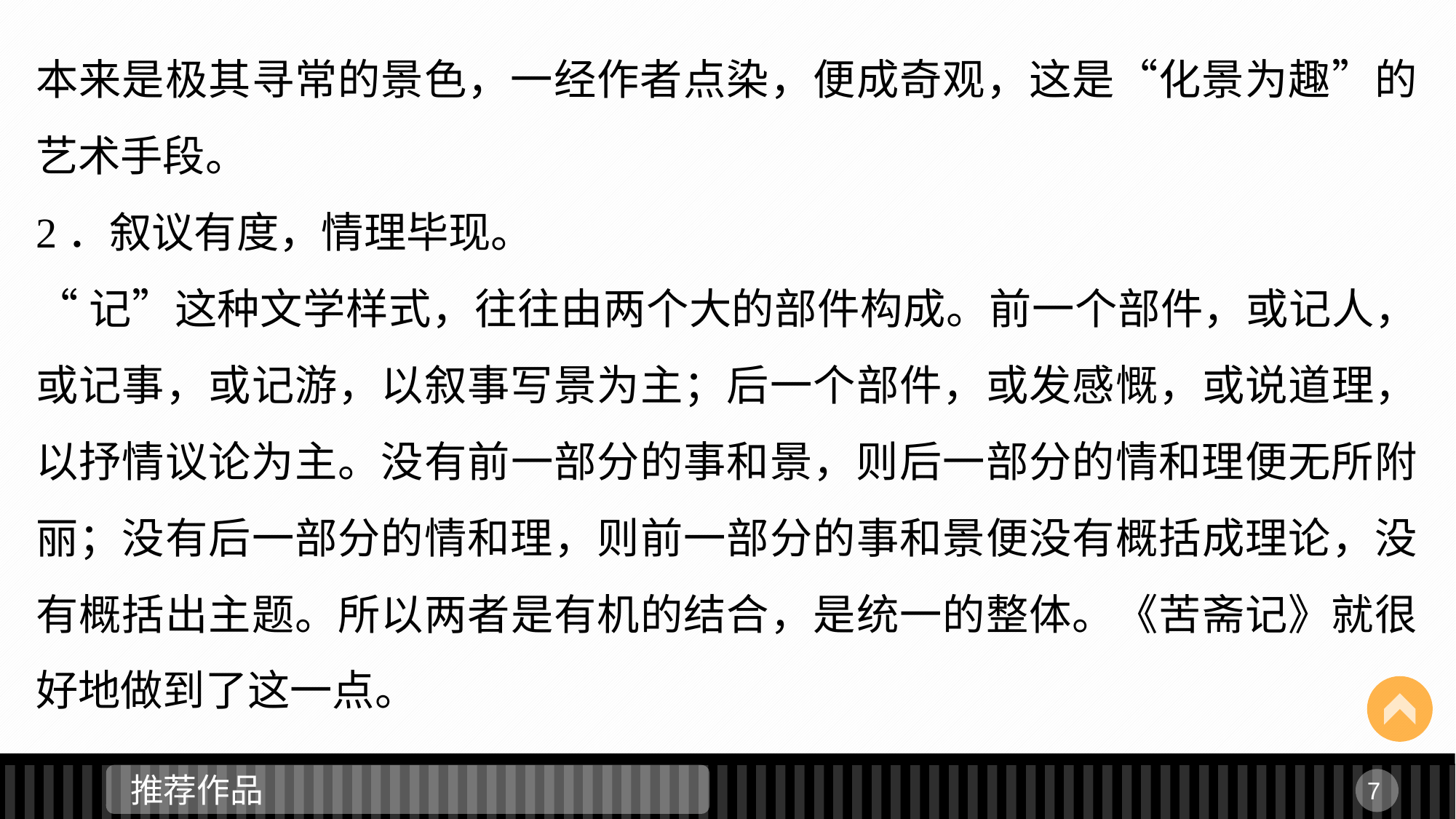

本来是极其寻常的景色，一经作者点染，便成奇观，这是“化景为趣”的艺术手段。
2．叙议有度，情理毕现。
“记”这种文学样式，往往由两个大的部件构成。前一个部件，或记人，或记事，或记游，以叙事写景为主；后一个部件，或发感慨，或说道理，以抒情议论为主。没有前一部分的事和景，则后一部分的情和理便无所附丽；没有后一部分的情和理，则前一部分的事和景便没有概括成理论，没有概括出主题。所以两者是有机的结合，是统一的整体。《苦斋记》就很好地做到了这一点。